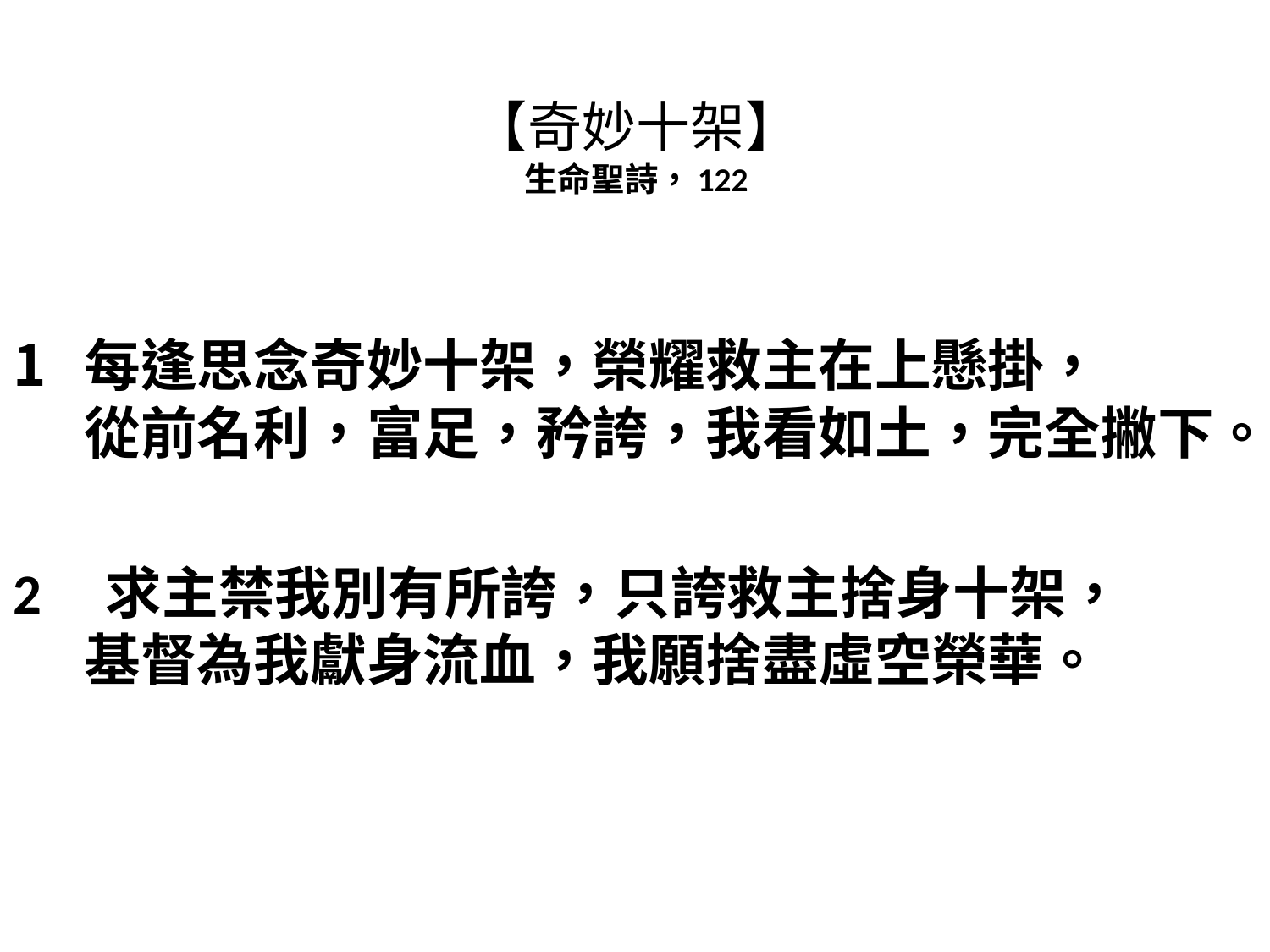

# 【奇妙十架】 生命聖詩，122
每逢思念奇妙十架，榮耀救主在上懸掛，
從前名利，富足，矜誇，我看如土，完全撇下。

2    求主禁我別有所誇，只誇救主捨身十架，
基督為我獻身流血，我願捨盡虛空榮華。